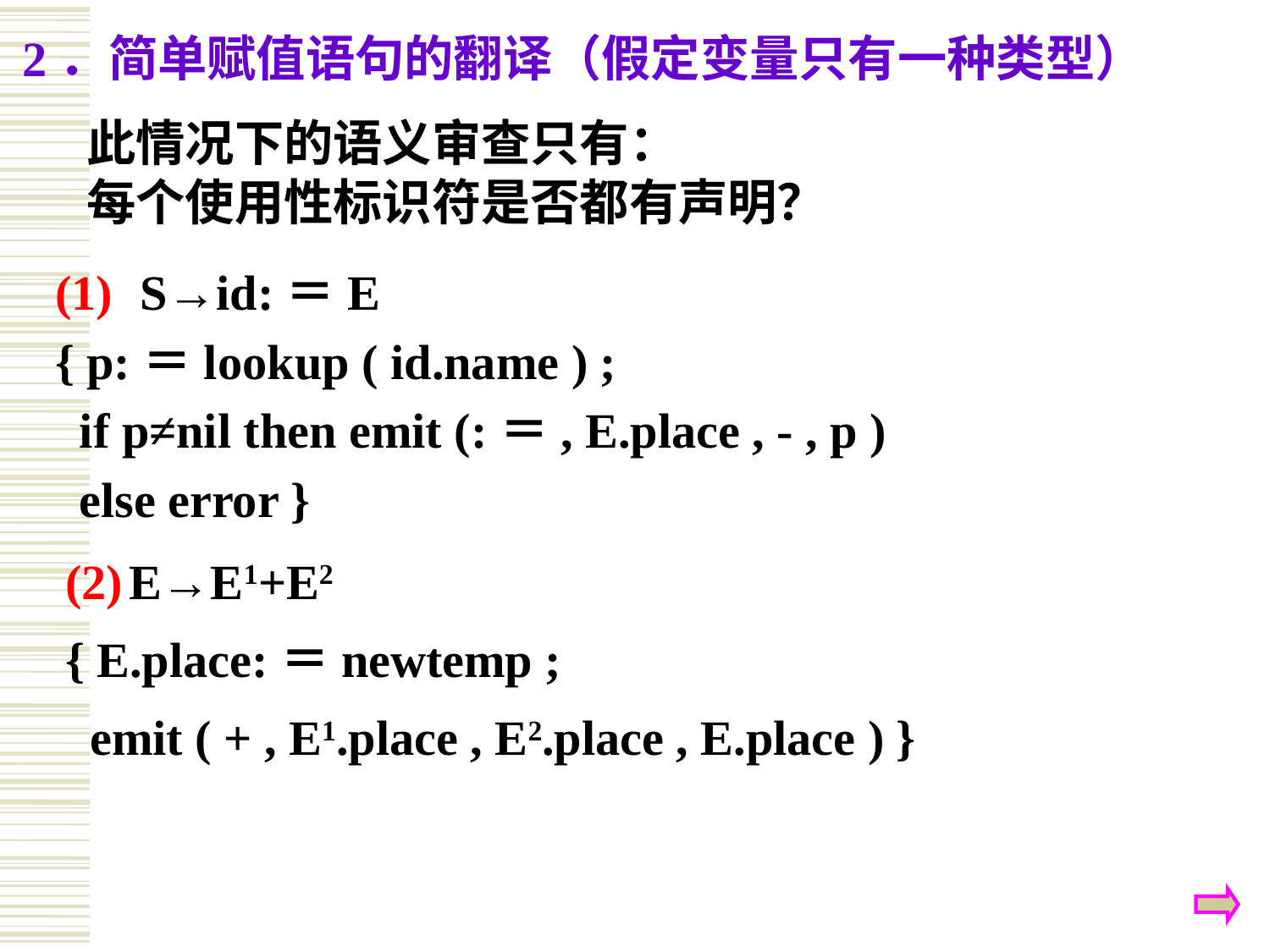

2．简单赋值语句的翻译（假定变量只有一种类型）
此情况下的语义审查只有：
每个使用性标识符是否都有声明？
S→id:＝E
{ p:＝lookup ( id.name ) ;
  if p≠nil then emit (:＝, E.place , - , p )
  else error }
E→E1+E2
{ E.place:＝newtemp ;
  emit ( + , E1.place , E2.place , E.place ) }